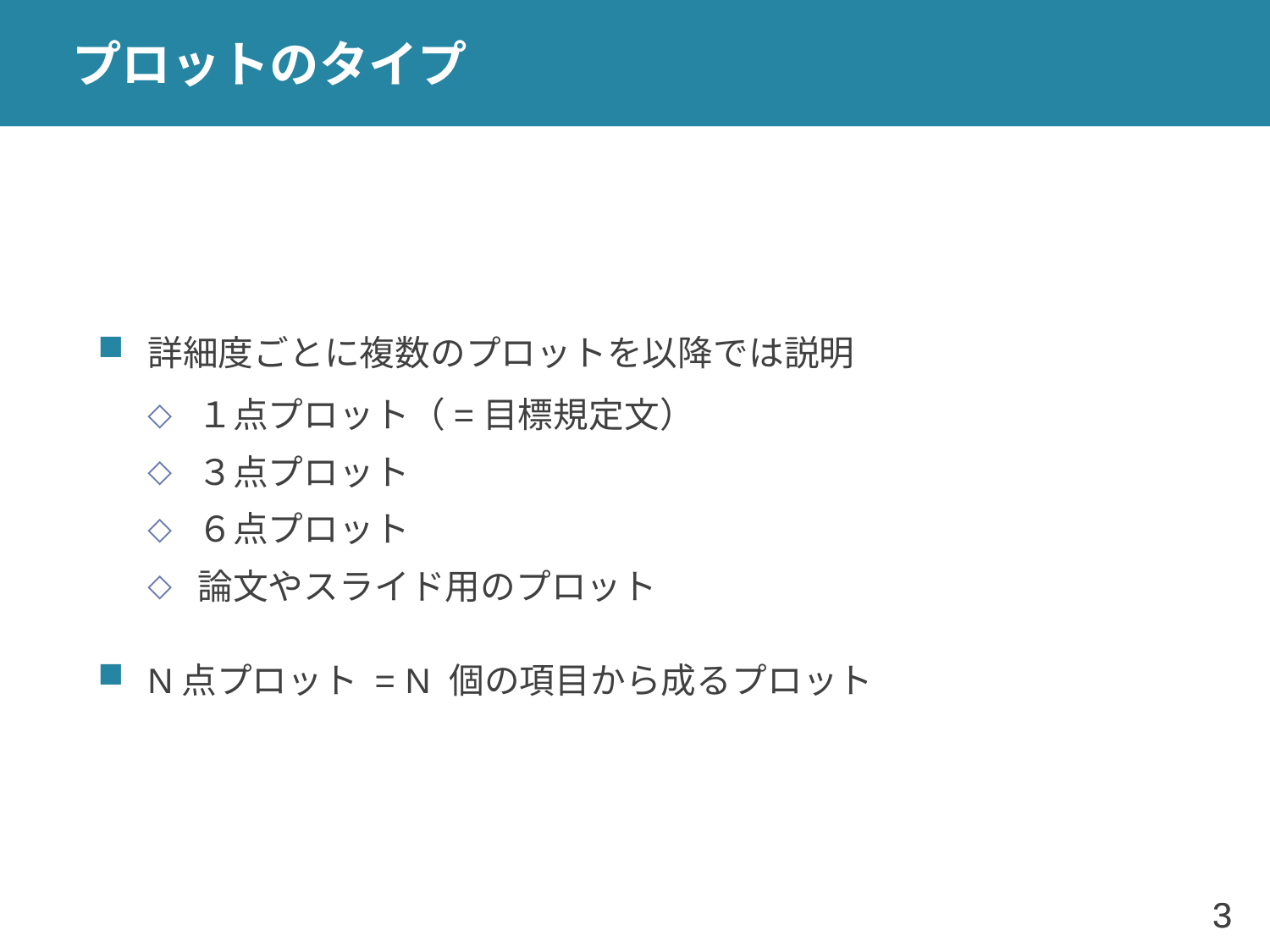

# プロットのタイプ
詳細度ごとに複数のプロットを以降では説明
１点プロット（=目標規定文）
３点プロット
６点プロット
論文やスライド用のプロット
N点プロット = N 個の項目から成るプロット